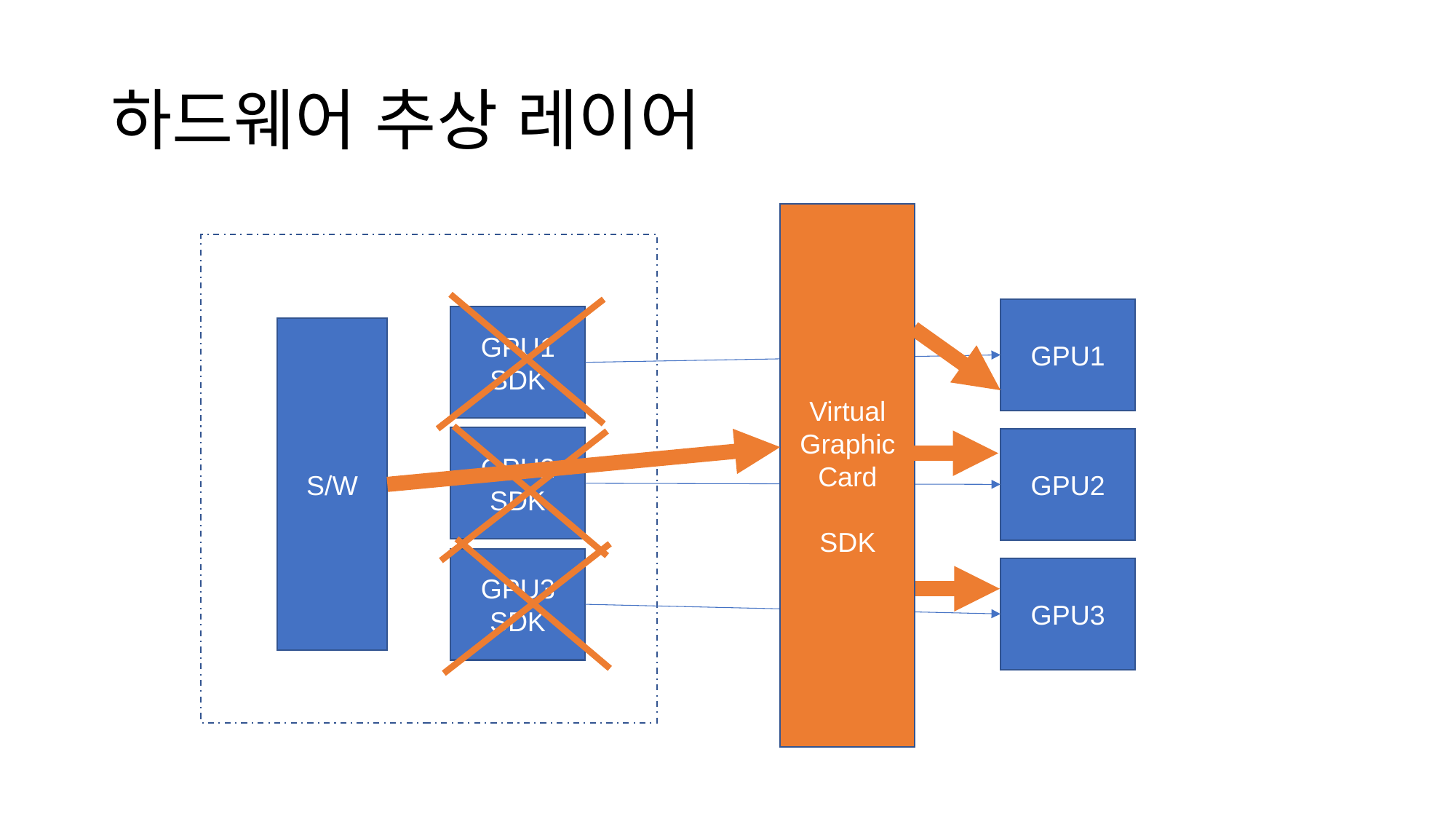

# 하드웨어 추상 레이어
Virtual Graphic Card

SDK

GPU1
GPU1
SDK
S/W
GPU2
SDK
GPU2
GPU3
SDK
GPU3